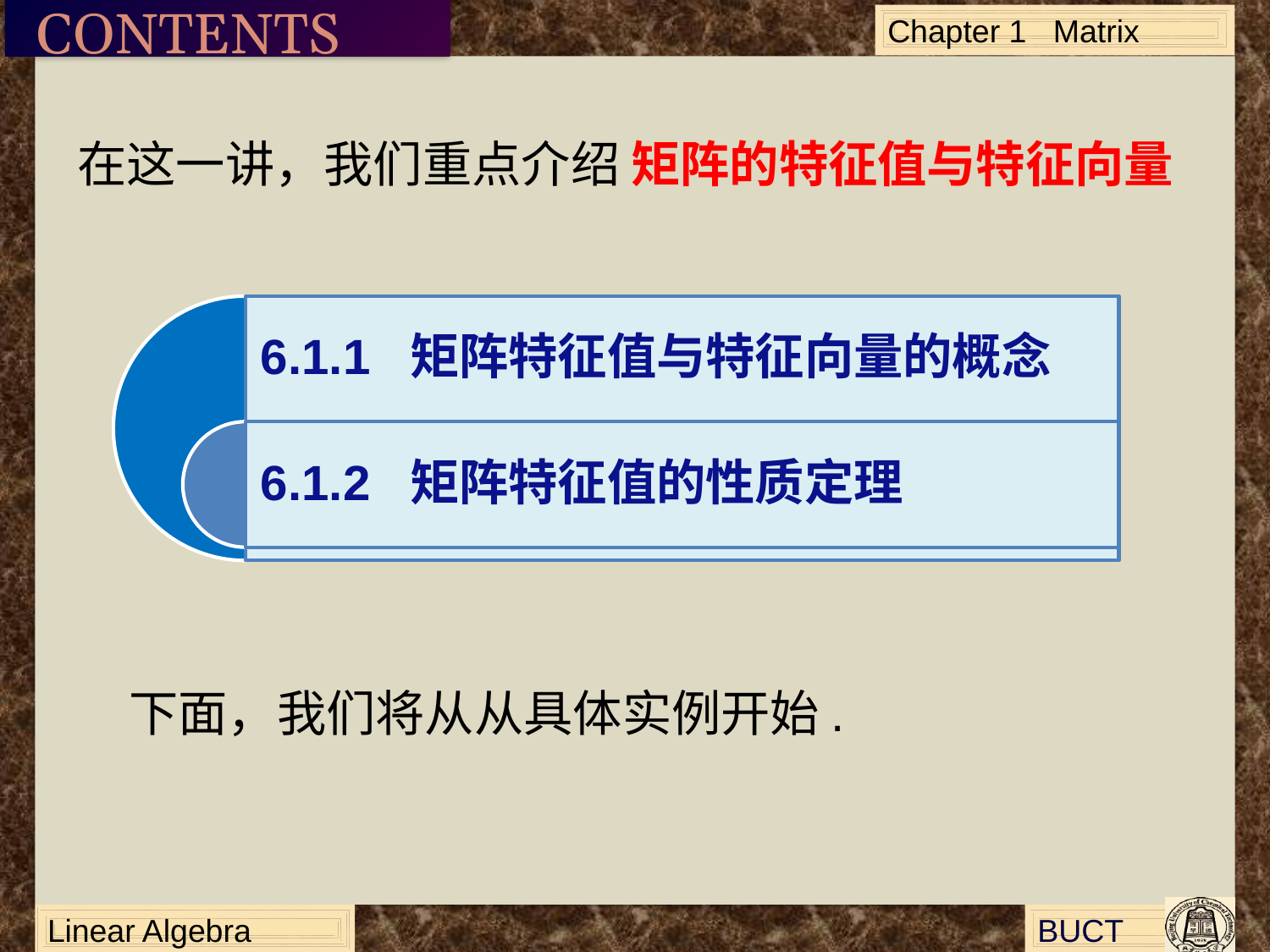

CONTENTS
在这一讲，我们重点介绍 矩阵的特征值与特征向量
6.1.1  矩阵特征值与特征向量的概念
6.1.2  矩阵特征值的性质定理
下面，我们将从从具体实例开始.